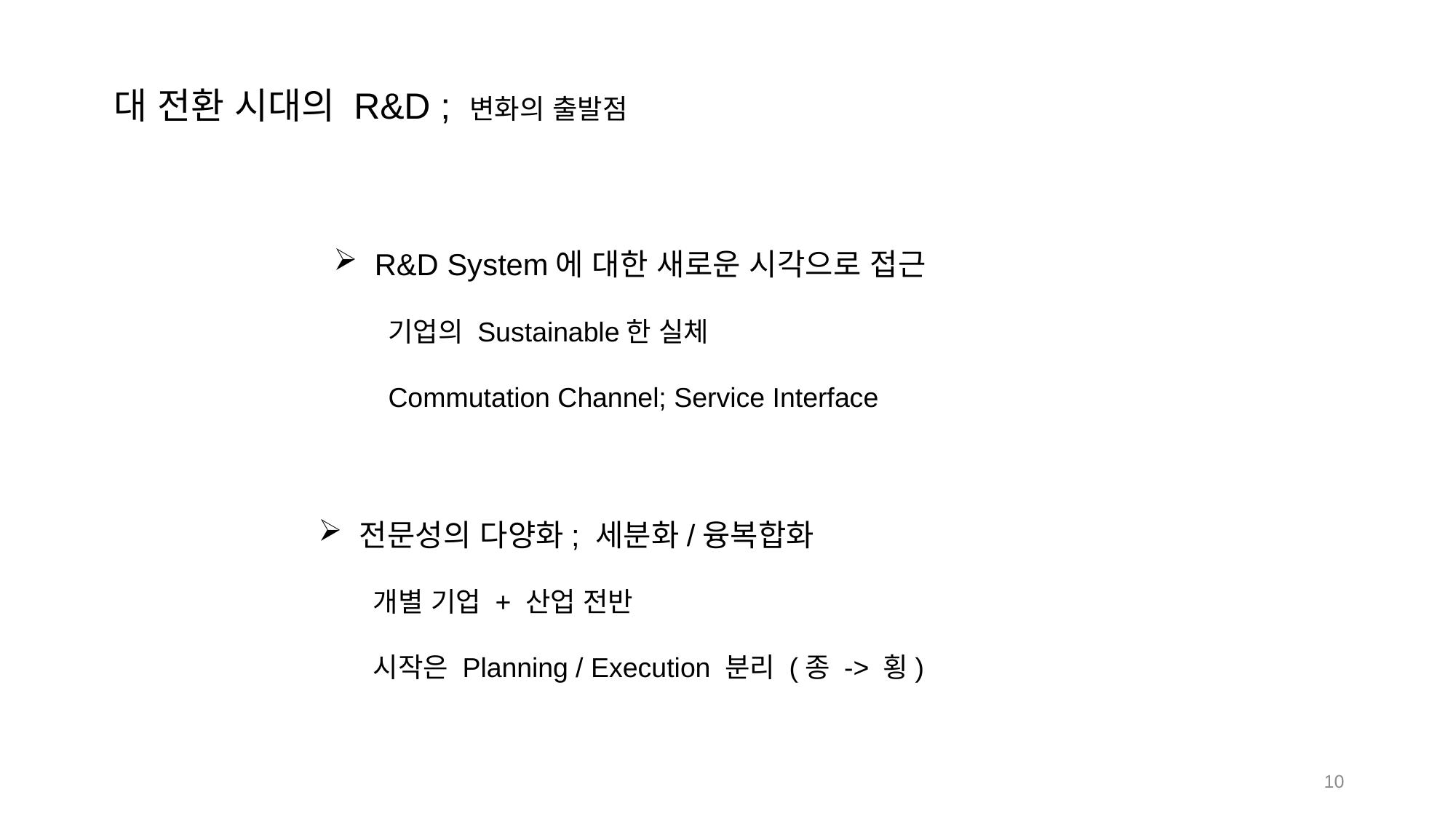

대 전환 시대의 R&D ; 변화의 출발점
R&D System에 대한 새로운 시각으로 접근
기업의 Sustainable한 실체
Commutation Channel; Service Interface
전문성의 다양화; 세분화/융복합화
개별 기업 + 산업 전반
시작은 Planning / Execution 분리 (종 -> 횡)
10